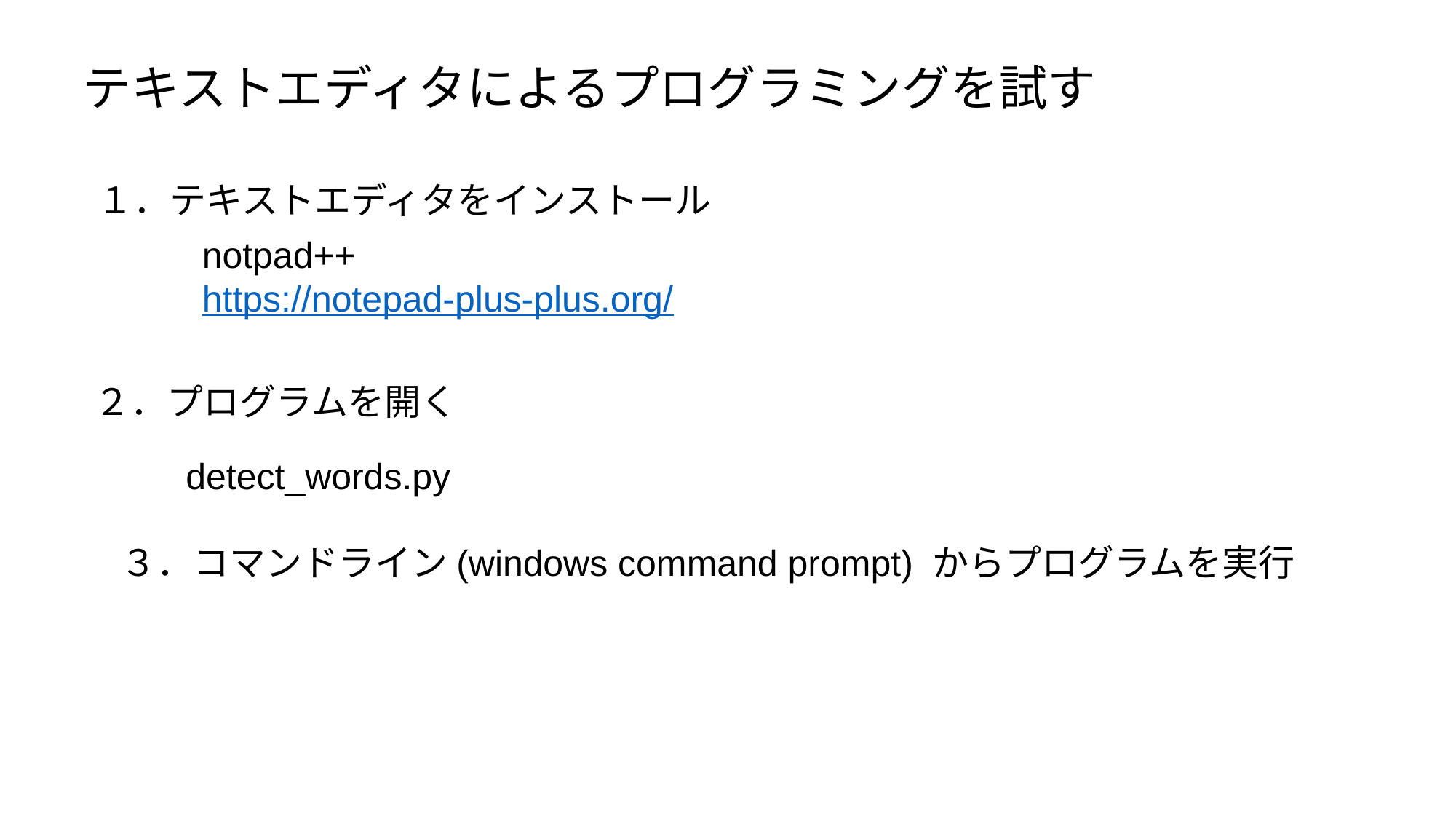

テキストエディタによるプログラミングを試す
１．テキストエディタをインストール
notpad++
https://notepad-plus-plus.org/
２．プログラムを開く
detect_words.py
３．コマンドライン(windows command prompt) からプログラムを実行